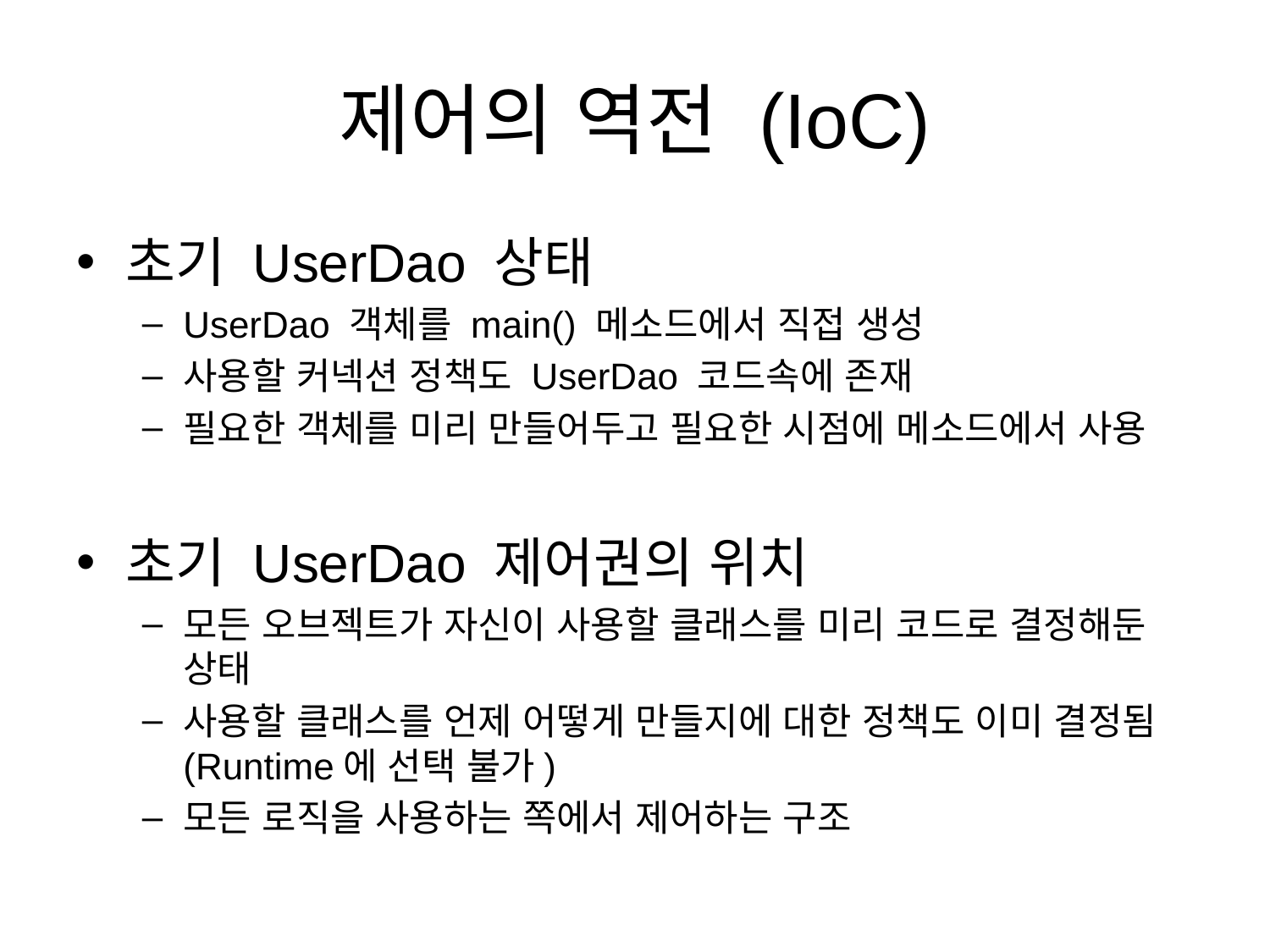

# 제어의 역전 (IoC)
초기 UserDao 상태
UserDao 객체를 main() 메소드에서 직접 생성
사용할 커넥션 정책도 UserDao 코드속에 존재
필요한 객체를 미리 만들어두고 필요한 시점에 메소드에서 사용

초기 UserDao 제어권의 위치
모든 오브젝트가 자신이 사용할 클래스를 미리 코드로 결정해둔 상태
사용할 클래스를 언제 어떻게 만들지에 대한 정책도 이미 결정됨 (Runtime에 선택 불가)
모든 로직을 사용하는 쪽에서 제어하는 구조